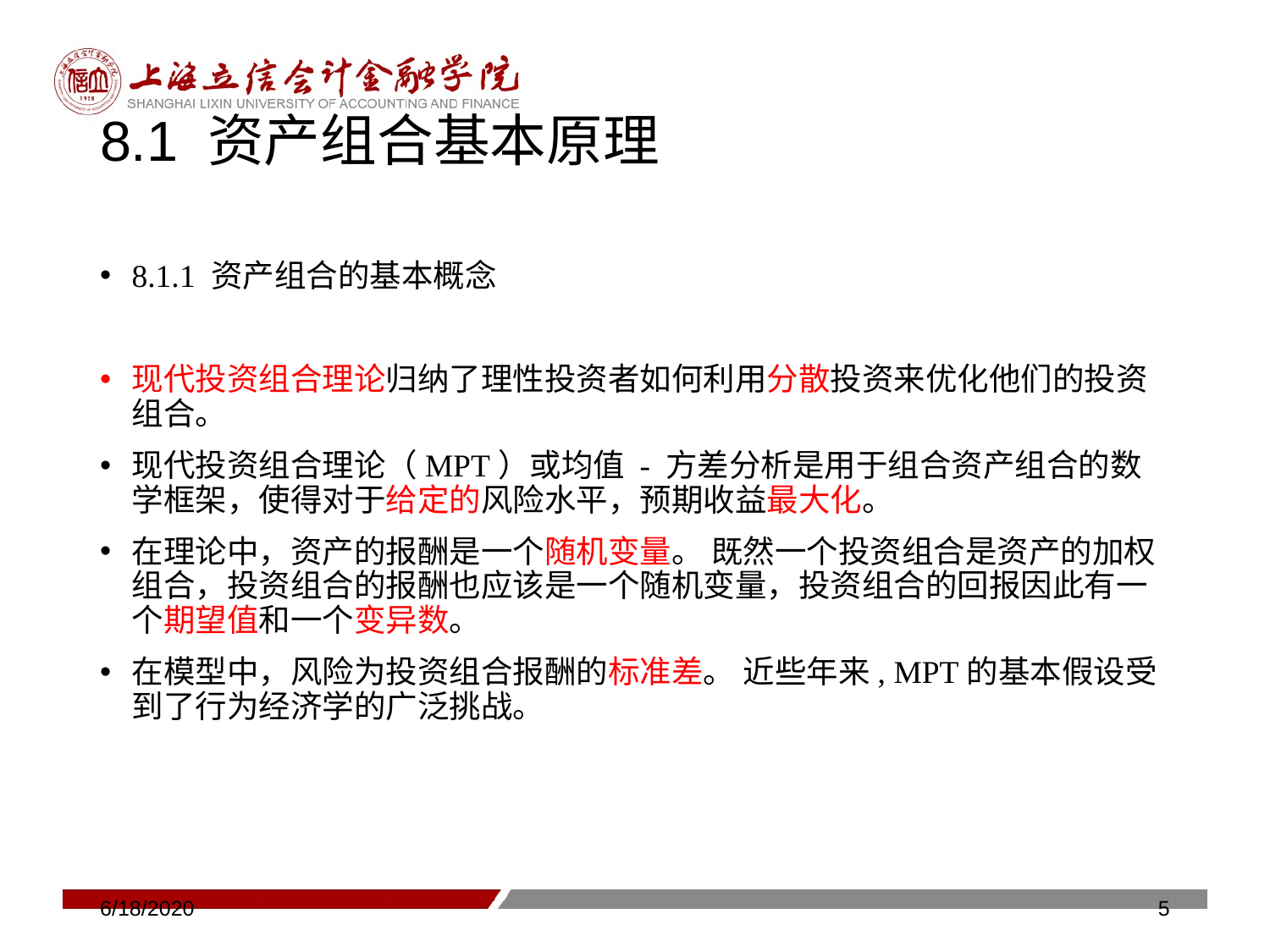

# 8.1 资产组合基本原理
8.1.1 资产组合的基本概念

现代投资组合理论归纳了理性投资者如何利用分散投资来优化他们的投资组合。
现代投资组合理论（MPT）或均值 - 方差分析是用于组合资产组合的数学框架，使得对于给定的风险水平，预期收益最大化。
在理论中，资产的报酬是一个随机变量。 既然一个投资组合是资产的加权组合，投资组合的报酬也应该是一个随机变量，投资组合的回报因此有一个期望值和一个变异数。
在模型中，风险为投资组合报酬的标准差。 近些年来, MPT的基本假设受到了行为经济学的广泛挑战。
6/18/2020

5